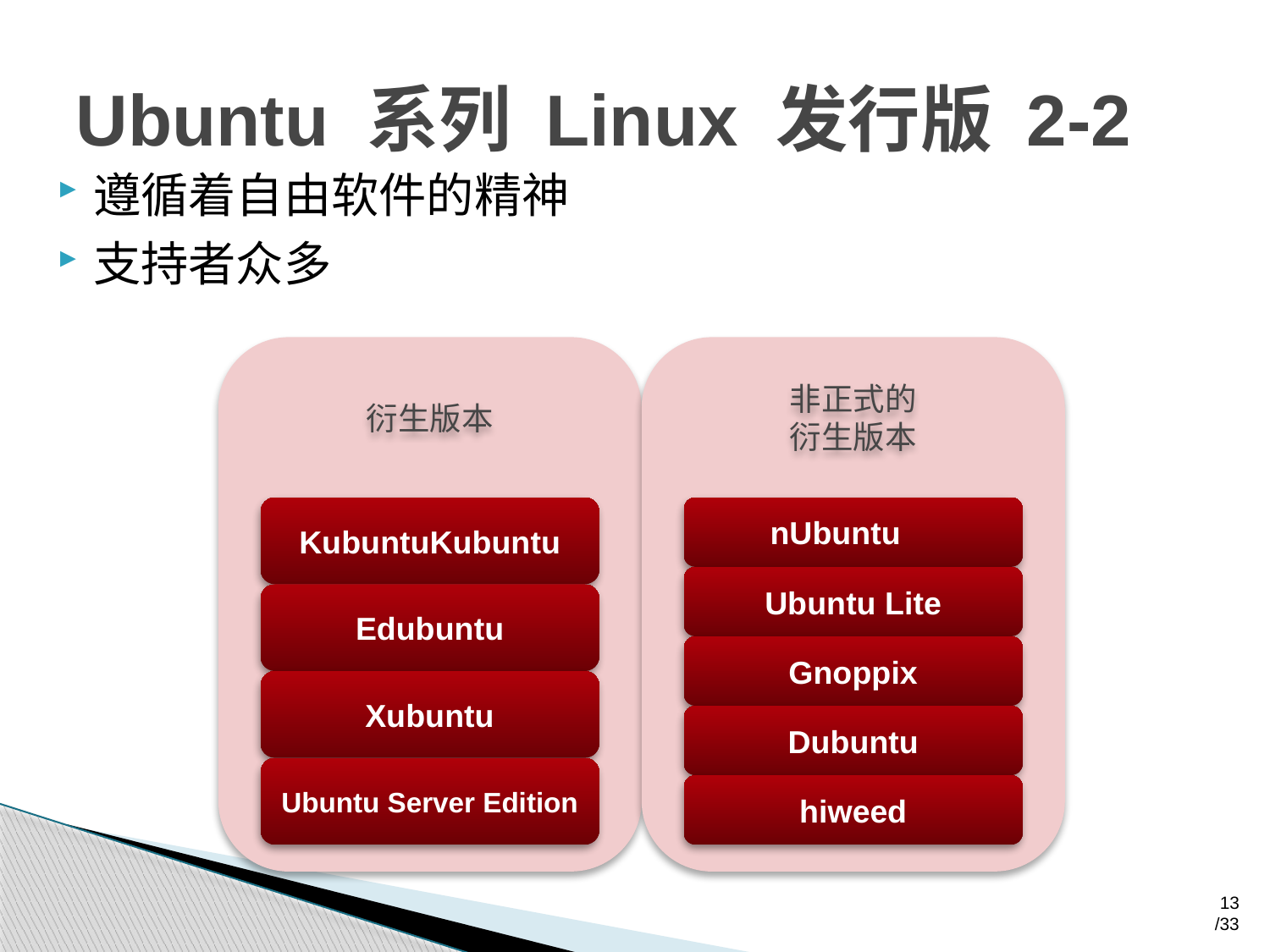

# Ubuntu 系列 Linux 发行版 2-2
遵循着自由软件的精神
支持者众多
衍生版本
非正式的
衍生版本
nUbuntu
KubuntuKubuntu
Xubuntu
Ubuntu Server Edition
Ubuntu Lite
Gnoppix
Dubuntu
hiweed
Edubuntu
13/33